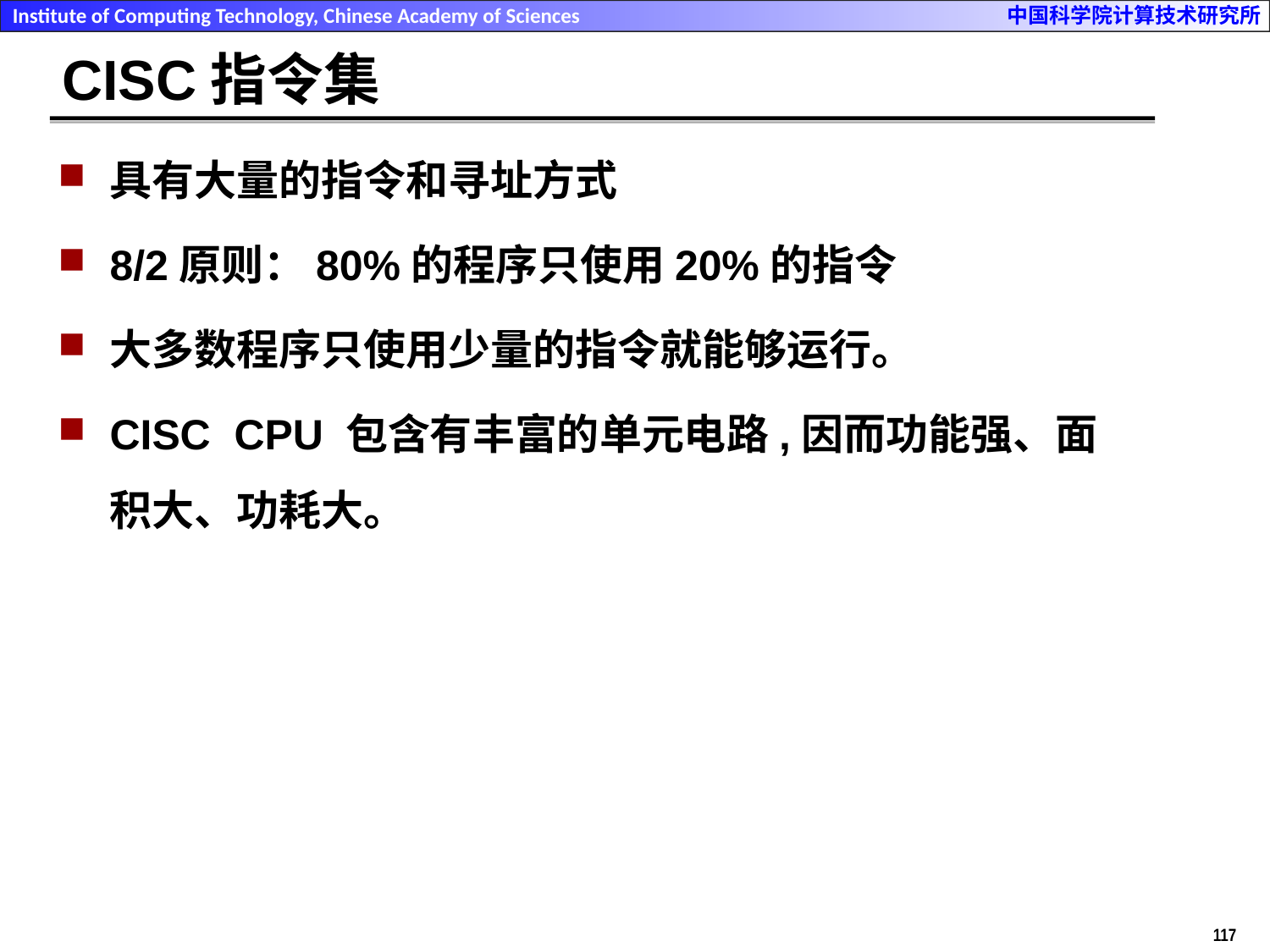

# CISC指令集
具有大量的指令和寻址方式
8/2原则：80%的程序只使用20%的指令
大多数程序只使用少量的指令就能够运行。
CISC  CPU 包含有丰富的单元电路,因而功能强、面积大、功耗大。